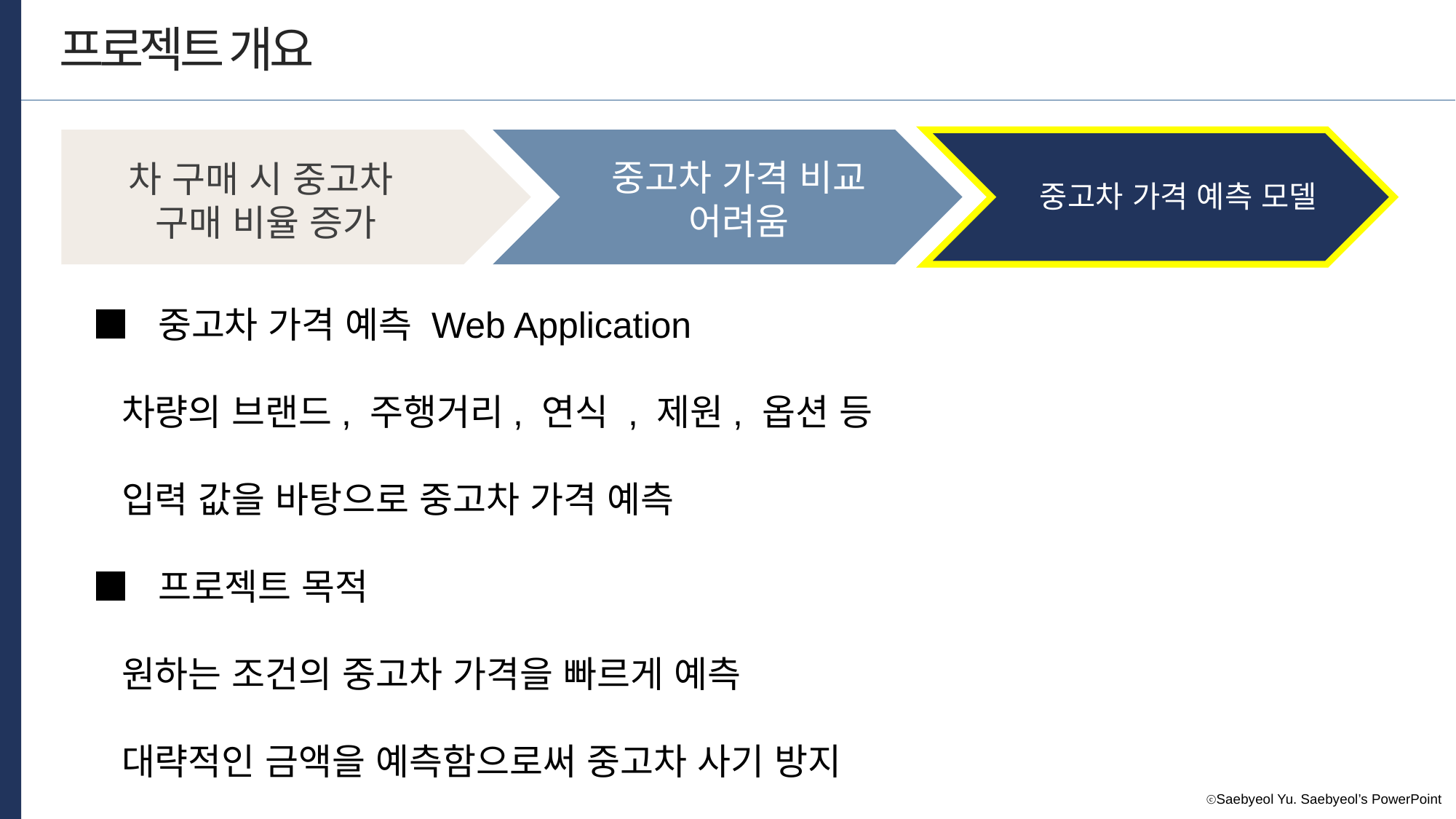

프로젝트 개요

중고차 가격 비교
어려움
차 구매 시 중고차
구매 비율 증가
중고차 가격 예측 모델
■  중고차 가격 예측 Web Application

  차량의 브랜드, 주행거리, 연식 , 제원, 옵션 등

  입력 값을 바탕으로 중고차 가격 예측

■  프로젝트 목적

  원하는 조건의 중고차 가격을 빠르게 예측

  대략적인 금액을 예측함으로써 중고차 사기 방지